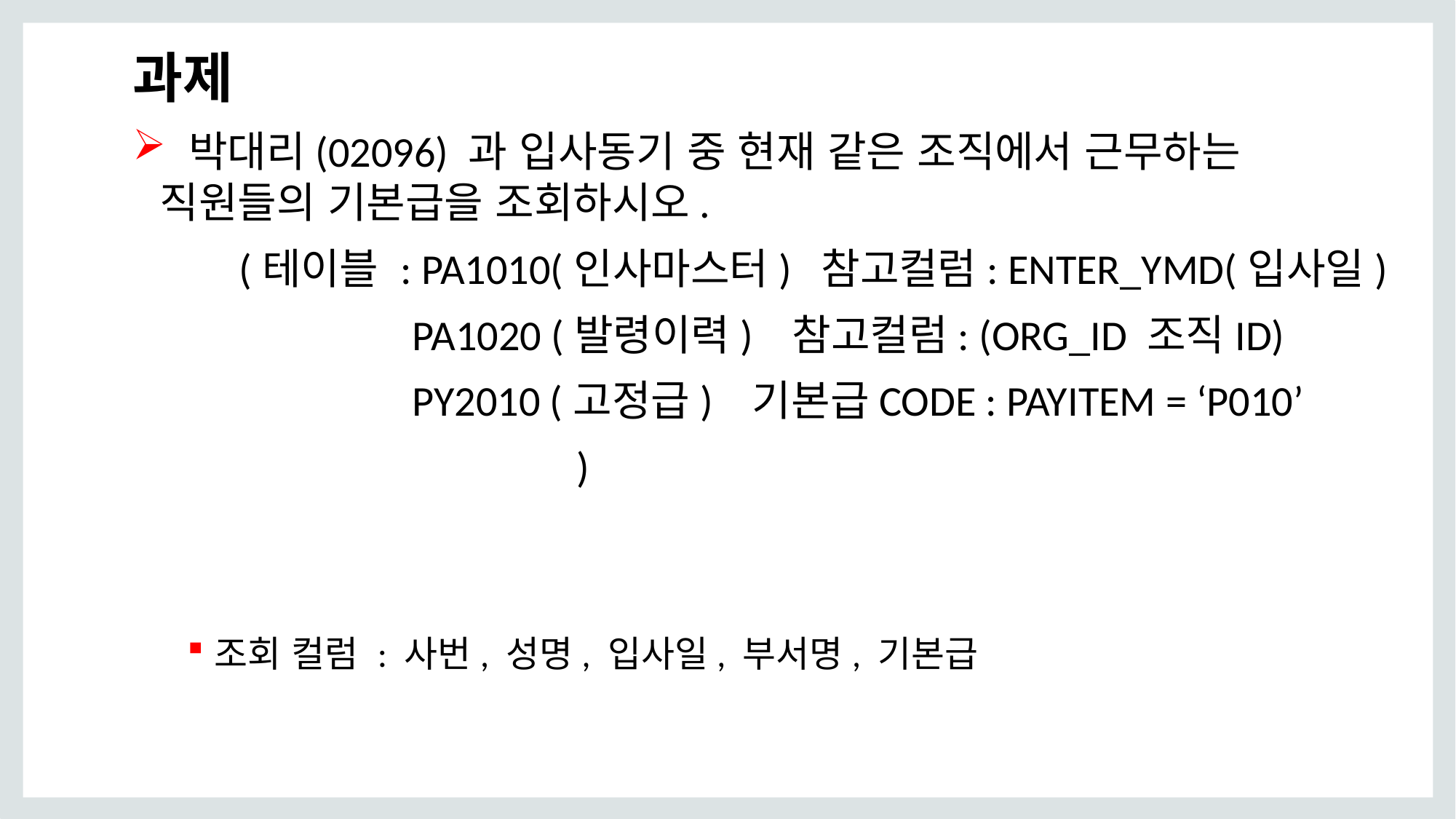

# 과제
 박대리(02096) 과 입사동기 중 현재 같은 조직에서 근무하는 직원들의 기본급을 조회하시오.
           (테이블 : PA1010(인사마스터)  참고컬럼: ENTER_YMD(입사일)
                             PA1020 (발령이력)   참고컬럼: (ORG_ID 조직ID)
                             PY2010 (고정급)   기본급CODE : PAYITEM = ‘P010’
                                              )

조회 컬럼 : 사번, 성명, 입사일, 부서명, 기본급